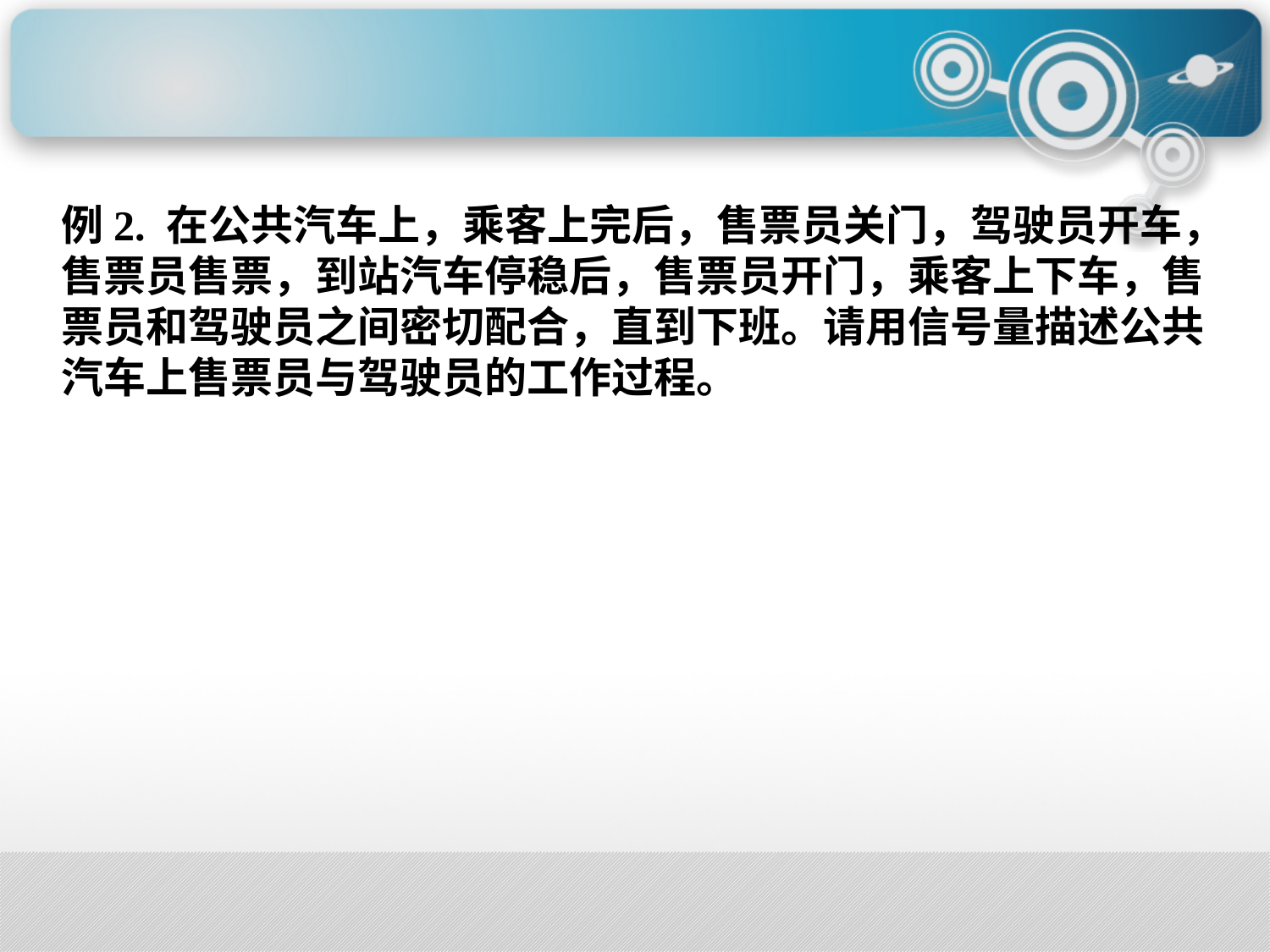

例2. 在公共汽车上，乘客上完后，售票员关门，驾驶员开车，售票员售票，到站汽车停稳后，售票员开门，乘客上下车，售票员和驾驶员之间密切配合，直到下班。请用信号量描述公共汽车上售票员与驾驶员的工作过程。